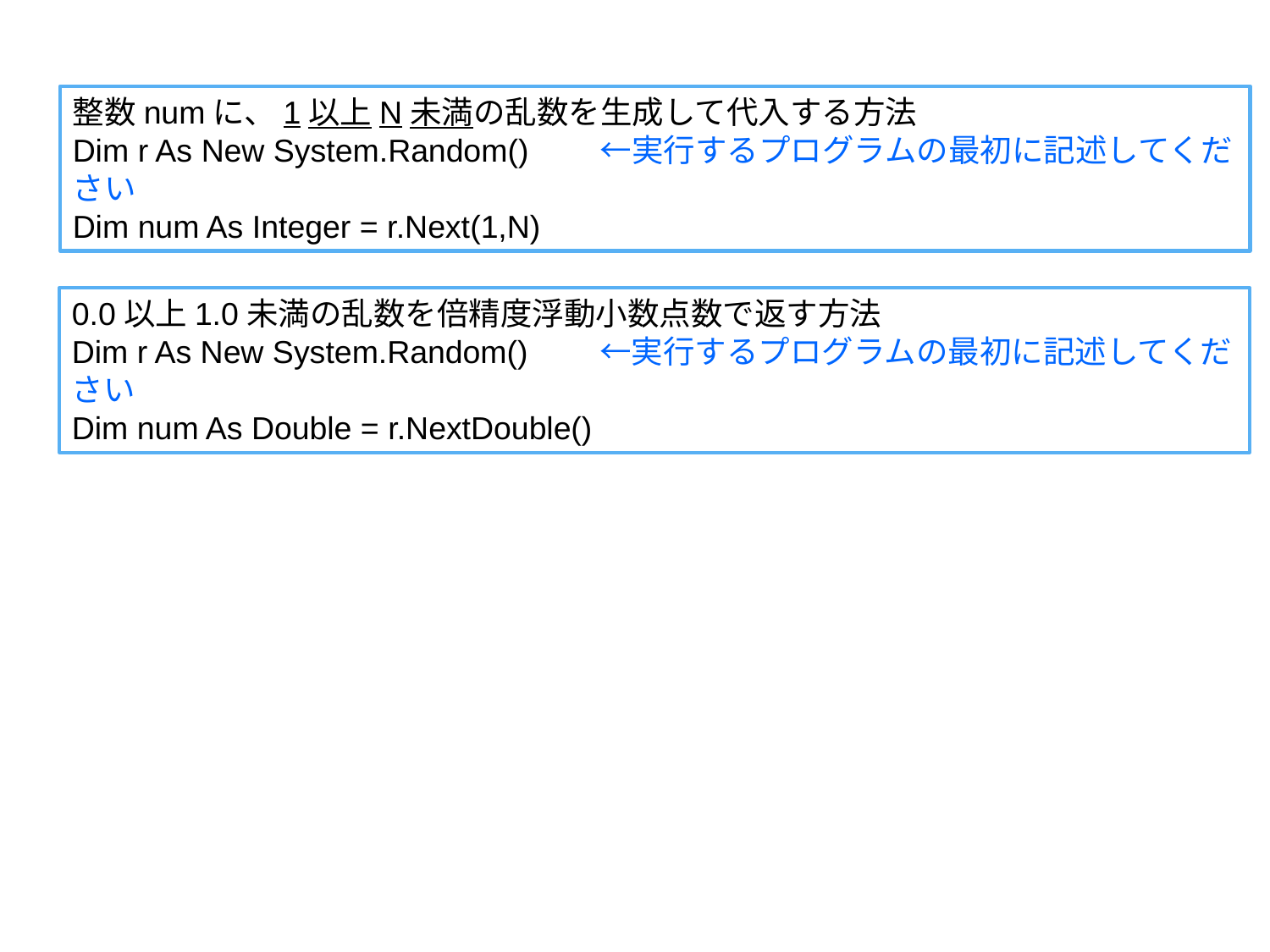

整数numに、1以上N未満の乱数を生成して代入する方法
Dim r As New System.Random()　　←実行するプログラムの最初に記述してください
Dim num As Integer = r.Next(1,N)
0.0以上1.0未満の乱数を倍精度浮動小数点数で返す方法
Dim r As New System.Random()　　←実行するプログラムの最初に記述してください
Dim num As Double = r.NextDouble()